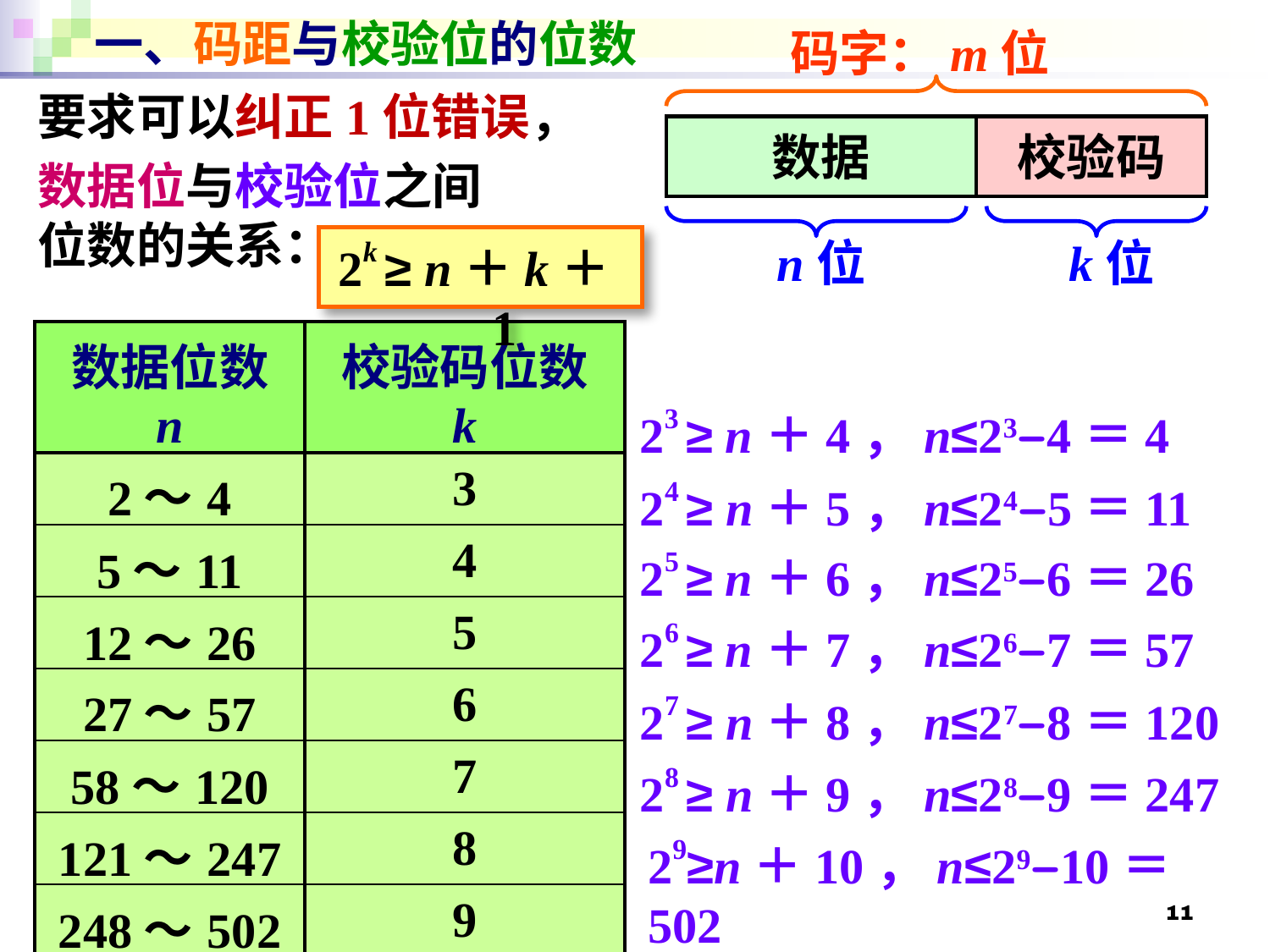

# 一、码距与校验位的位数
码字：m位

要求可以纠正1位错误，
数据位与校验位之间
位数的关系：

数据
校验码
n位
k位
2k ≥ n＋k＋1
| 数据位数 n | 校验码位数 k |
| --- | --- |
| 2～4 | 3 |
| 5～11 | 4 |
| 12～26 | 5 |
| 27～57 | 6 |
| 58～120 | 7 |
| 121～247 | 8 |
| 248～502 | 9 |
23 ≥ n＋4，n≤23-4＝4
24 ≥ n＋5，n≤24-5＝11
25 ≥ n＋6，n≤25-6＝26
26 ≥ n＋7，n≤26-7＝57
27 ≥ n＋8，n≤27-8＝120
28 ≥ n＋9，n≤28-9＝247
29≥n＋10，n≤29-10＝502
11